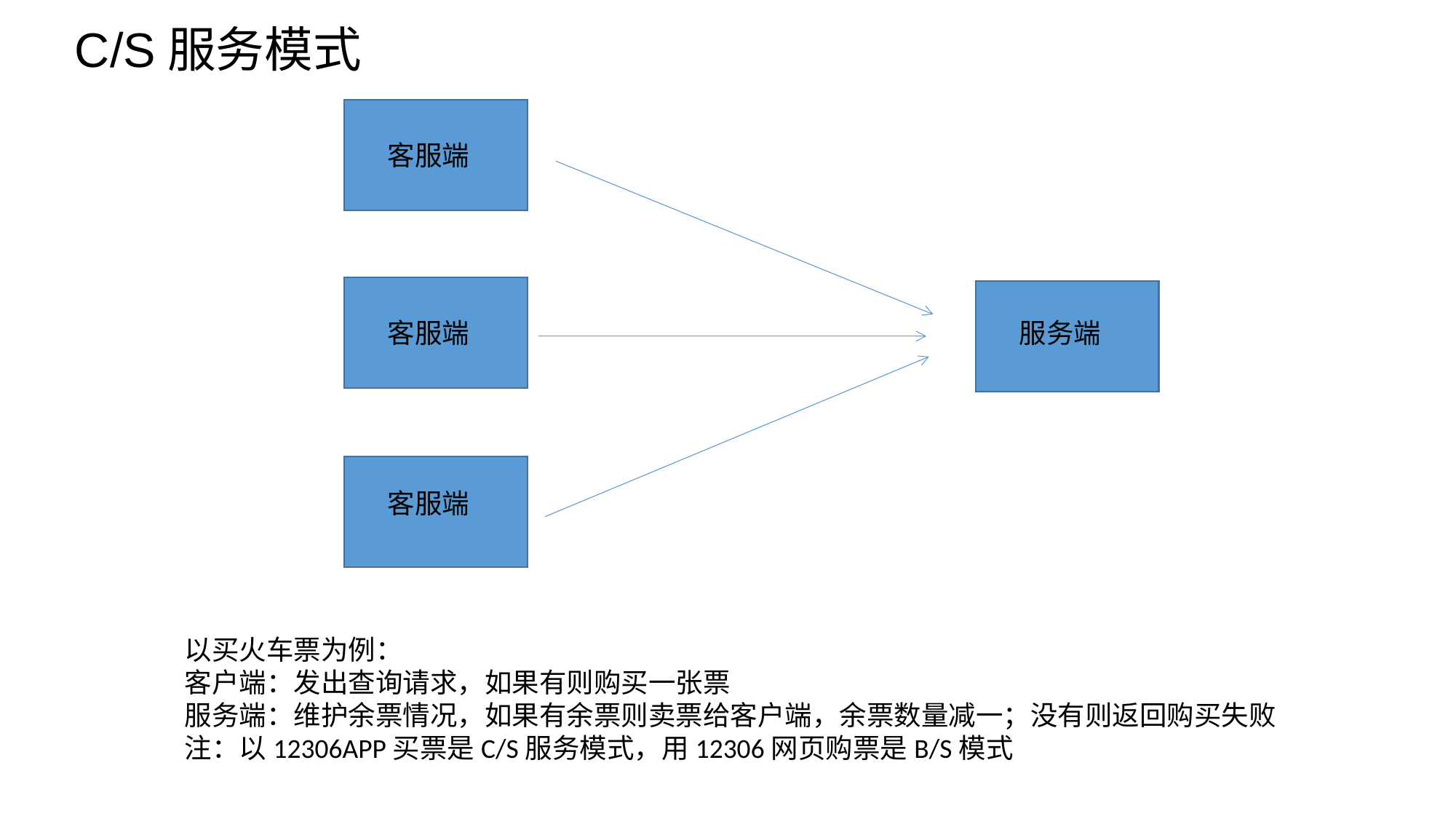

C/S服务模式

客服端

客服端

客服端
客服端

客服端
客服端

服务端
以买火车票为例：
客户端：发出查询请求，如果有则购买一张票
服务端：维护余票情况，如果有余票则卖票给客户端，余票数量减一；没有则返回购买失败
注：以12306APP买票是C/S服务模式，用12306网页购票是B/S模式